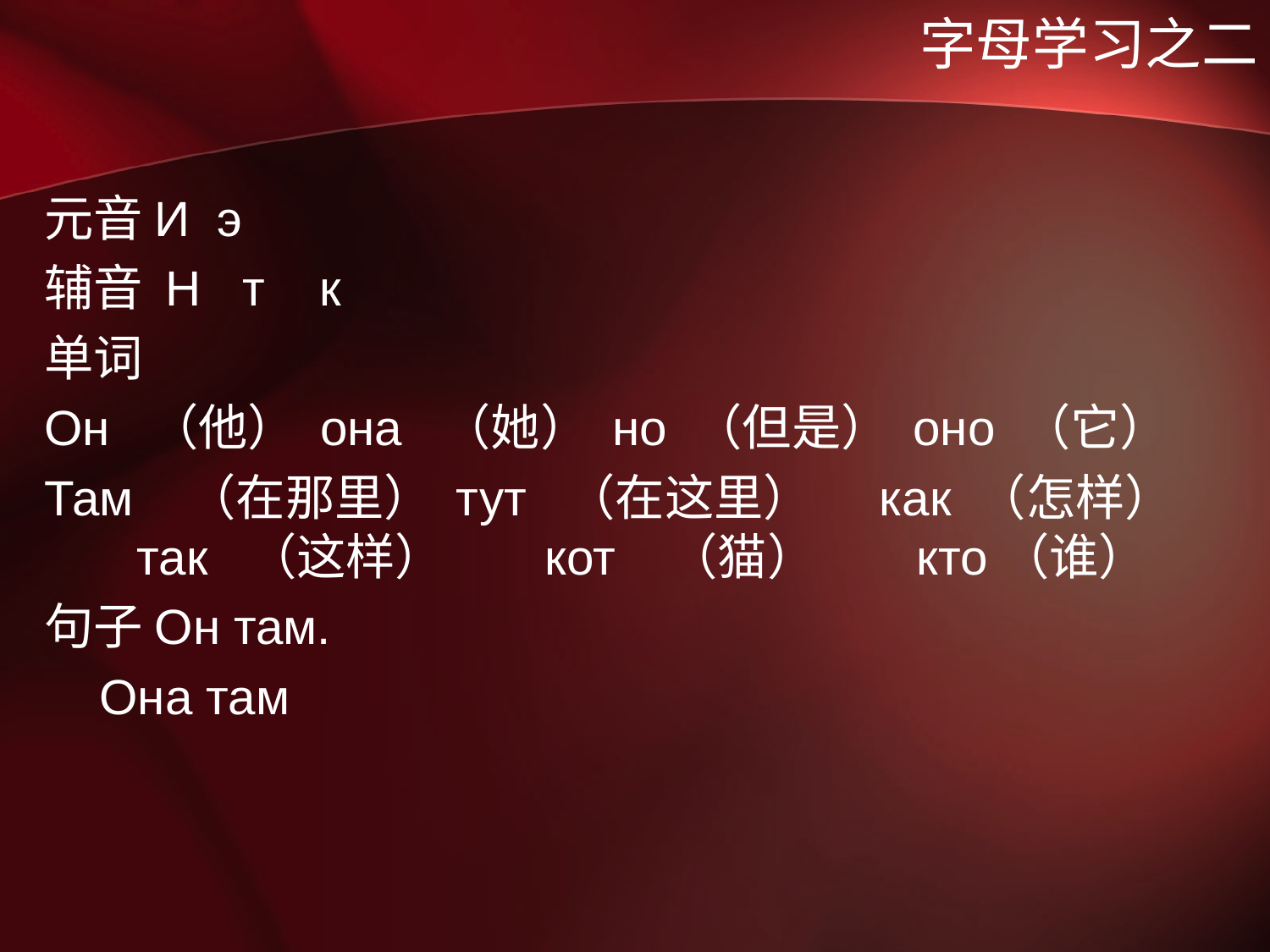

# 字母学习之二
元音И  э
辅音 Н   т    к
单词
Он  （他） она  （她） но （但是） оно （它）
Там   （在那里） тут  （在这里）     как （怎样）           так  （这样）        кот   （猫）        кто（谁）
句子Он там.
    Она там